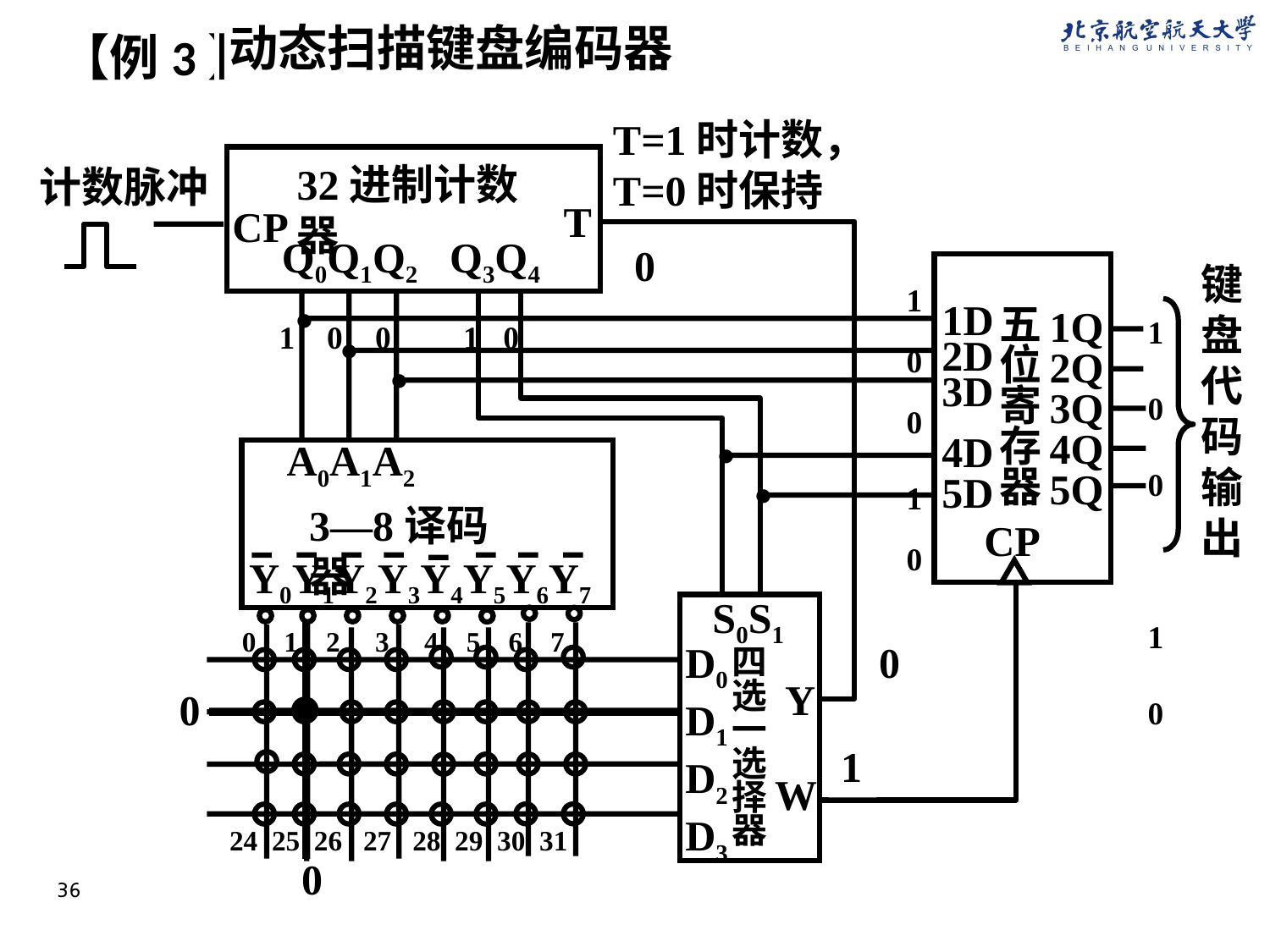

动态扫描键盘编码器
【例3】
T=1时计数，T=0时保持

32进制计数器
T
CP
Q0Q1Q2   Q3Q4
计数脉冲

0

.
.
.

.

.

键盘代码输出

1    0    0        1   0

1D2D3D
4D5D
五位寄存器
1Q2Q3Q4Q5Q

CP

1    0    0
   1   0

A0A1A2

3—8译码器
Y0Y1Y2Y3Y4Y5Y6Y7

S0S1

D0D1 D2D3
四选一选择器
Y
W

1    0    0         1   0
0    1    2     3     4    5    6    7

24  25  26   27   28  29  30  31

0
0

1
0

1

0
36